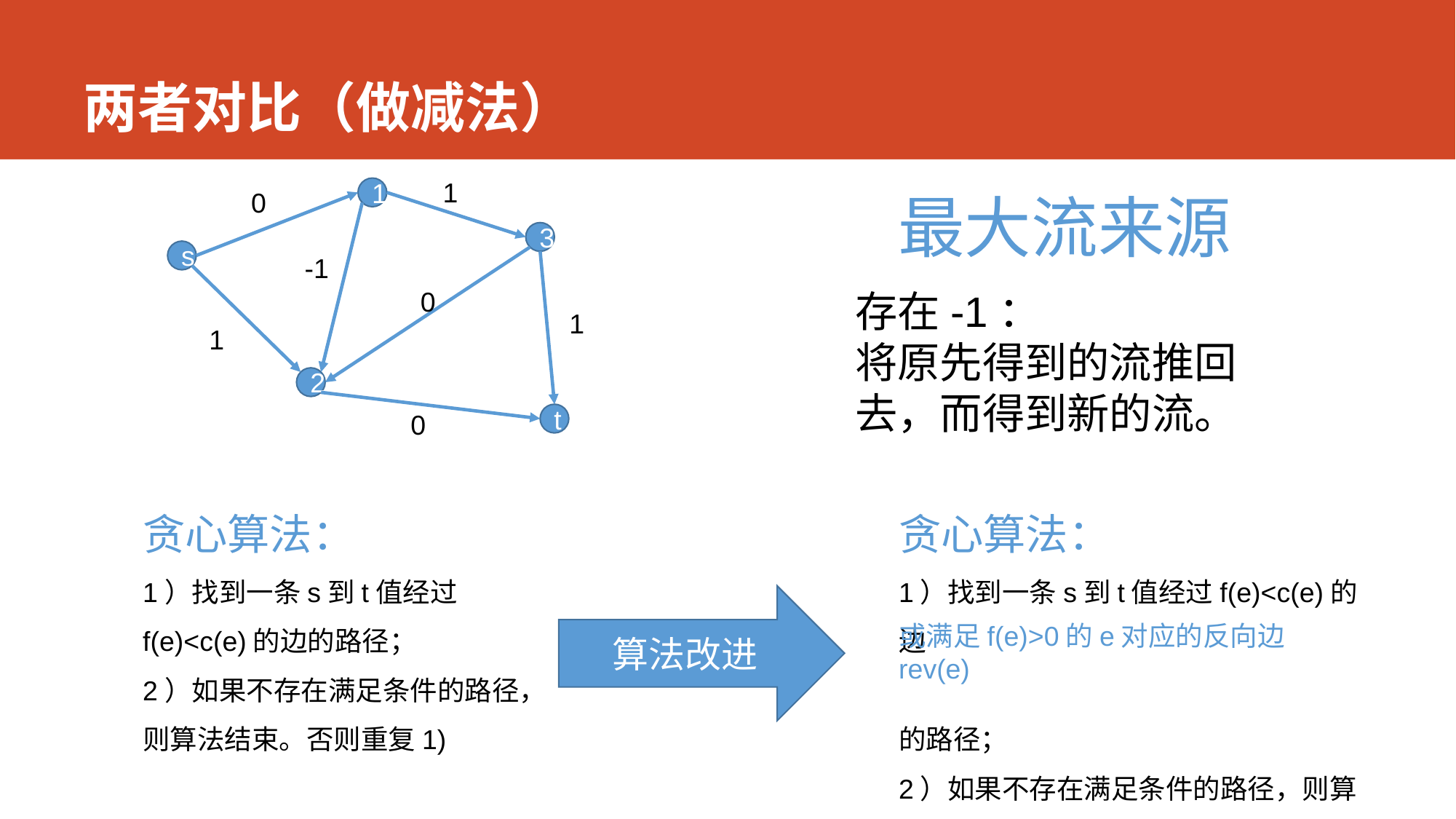

# 两者对比（做减法）
1
1
0
最大流来源
3
s
-1
0
存在-1：
将原先得到的流推回去，而得到新的流。
1
1
2
0
t
贪心算法：
1）找到一条s到t值经过f(e)<c(e)的边的路径；
2）如果不存在满足条件的路径，则算法结束。否则重复1)
贪心算法：
1）找到一条s到t值经过f(e)<c(e)的边

的路径；
2）如果不存在满足条件的路径，则算法结束。否则重复1)
算法改进
或满足f(e)>0的e对应的反向边rev(e)